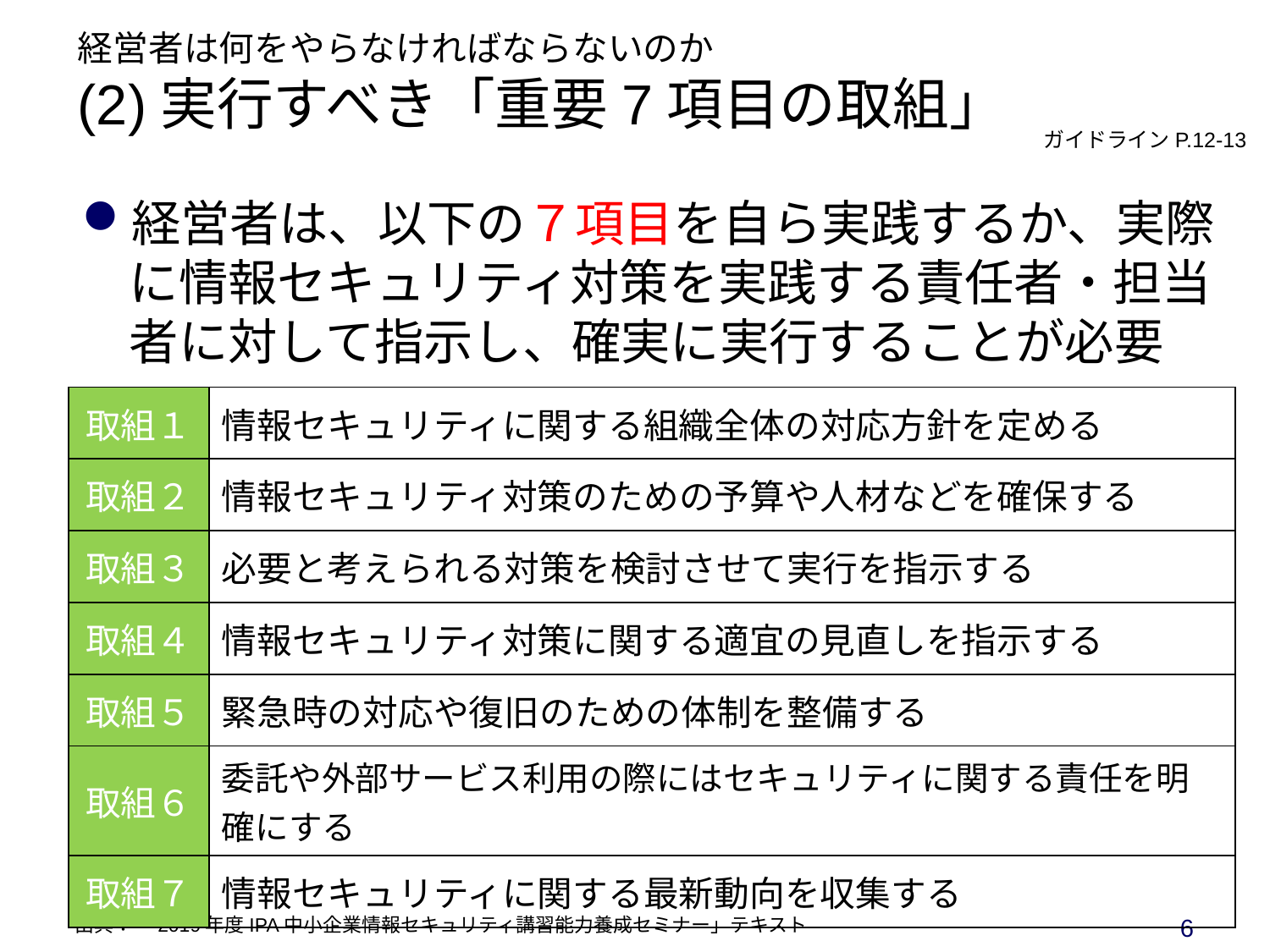

# 経営者は何をやらなければならないのか (2)実行すべき「重要7項目の取組」
ガイドラインP.12-13
経営者は、以下の７項目を自ら実践するか、実際に情報セキュリティ対策を実践する責任者・担当者に対して指示し、確実に実行することが必要
| 取組１ | 情報セキュリティに関する組織全体の対応方針を定める |
| --- | --- |
| 取組２ | 情報セキュリティ対策のための予算や人材などを確保する |
| 取組３ | 必要と考えられる対策を検討させて実行を指示する |
| 取組４ | 情報セキュリティ対策に関する適宜の見直しを指示する |
| 取組５ | 緊急時の対応や復旧のための体制を整備する |
| 取組６ | 委託や外部サービス利用の際にはセキュリティに関する責任を明確にする |
| 取組７ | 情報セキュリティに関する最新動向を収集する |
6